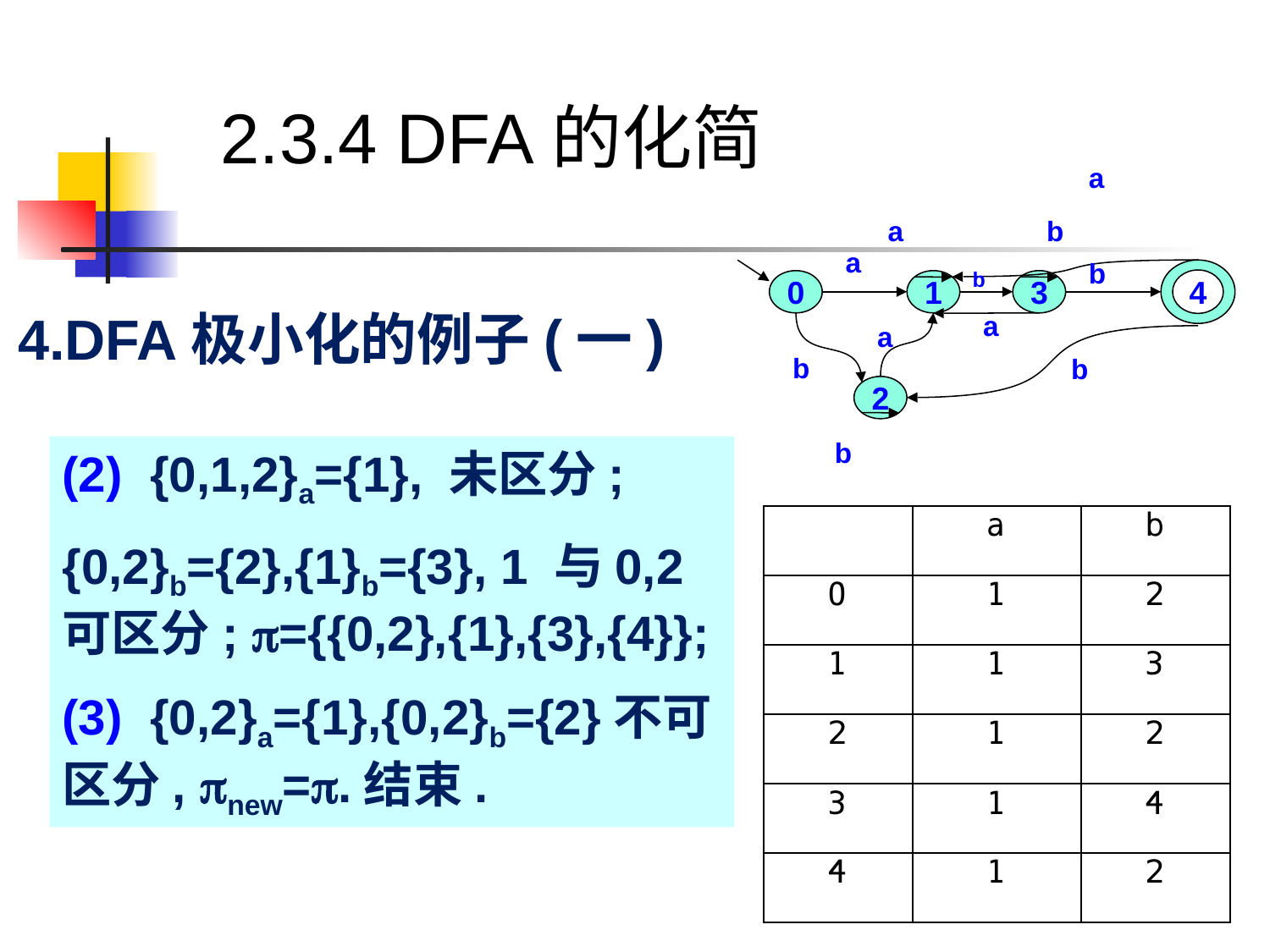

2.3.4 DFA的化简
a
a
b
a
b

b
4
0
1
3
a
a
b
2
b
b
4.DFA极小化的例子(一)
(2)  {0,1,2}a={1}, 未区分;
{0,2}b={2},{1}b={3}, 1 与0,2可区分; π={{0,2},{1},{3},{4}};
(3)  {0,2}a={1},{0,2}b={2}不可区分, πnew=π.结束.
|  | a | b |
| --- | --- | --- |
| 0 | 1 | 2 |
| 1 | 1 | 3 |
| 2 | 1 | 2 |
| 3 | 1 | 4 |
| 4 | 1 | 2 |